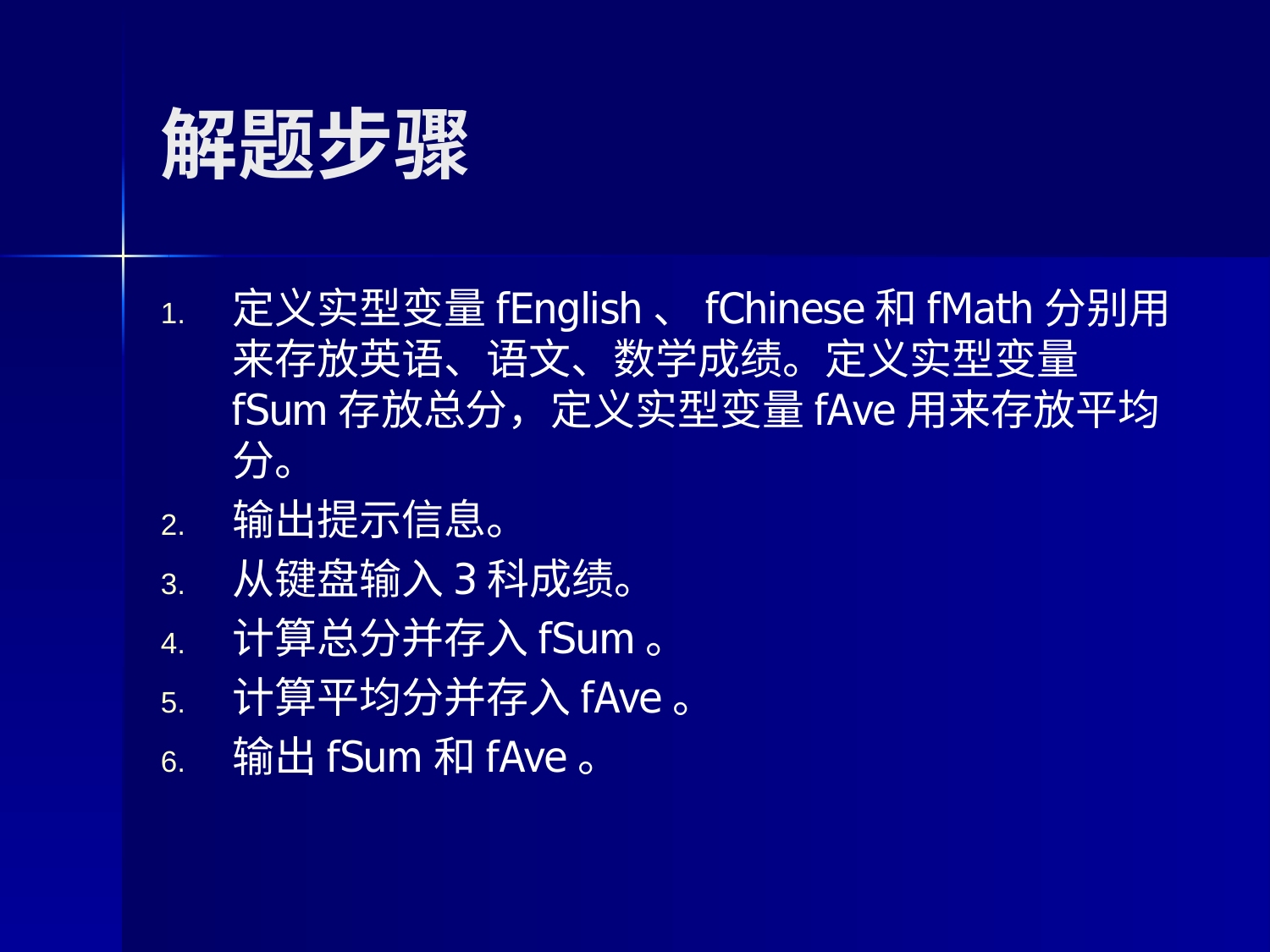

# 解题步骤
定义实型变量fEnglish、fChinese和fMath分别用来存放英语、语文、数学成绩。定义实型变量fSum存放总分，定义实型变量fAve用来存放平均分。
输出提示信息。
从键盘输入3科成绩。
计算总分并存入fSum。
计算平均分并存入fAve。
输出fSum和fAve。